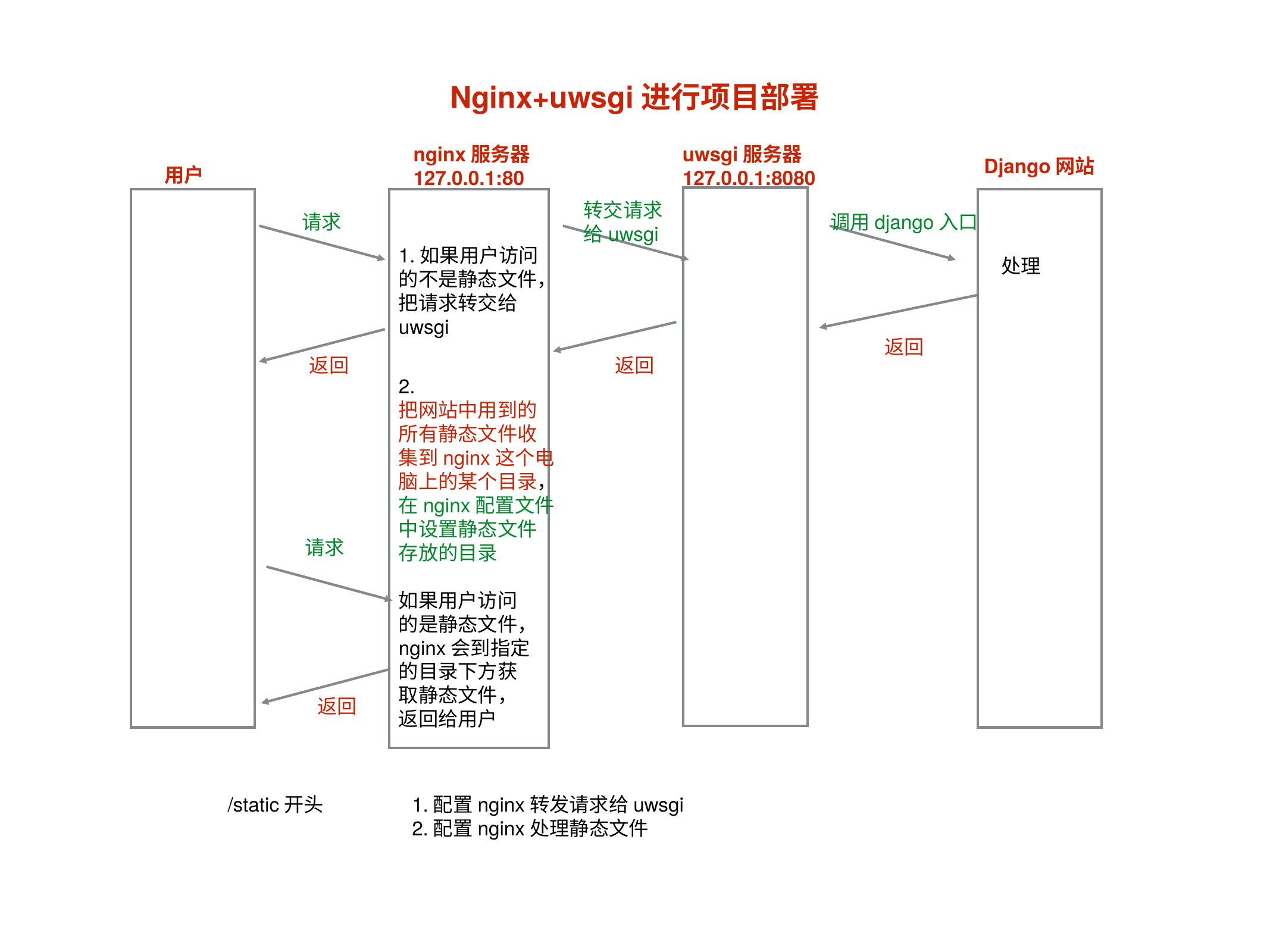

Nginx+uwsgi进行项目部署
nginx服务器
127.0.0.1:80
uwsgi服务器
127.0.0.1:8080
Django网站
用户

转交请求
给uwsgi

请求
调用django入口

1.如果用户访问
的不是静态文件，
把请求转交给
uwsgi
处理

返回

2.
把网站中用到的
所有静态文件收
集到nginx这个电
脑上的某个目录，
在nginx配置文件
中设置静态文件
存放的目录

如果用户访问
的是静态文件，
nginx会到指定
的目录下方获
取静态文件，
返回给用户
返回
返回
请求

返回
1.配置nginx转发请求给uwsgi
2.配置nginx处理静态文件
/static开头